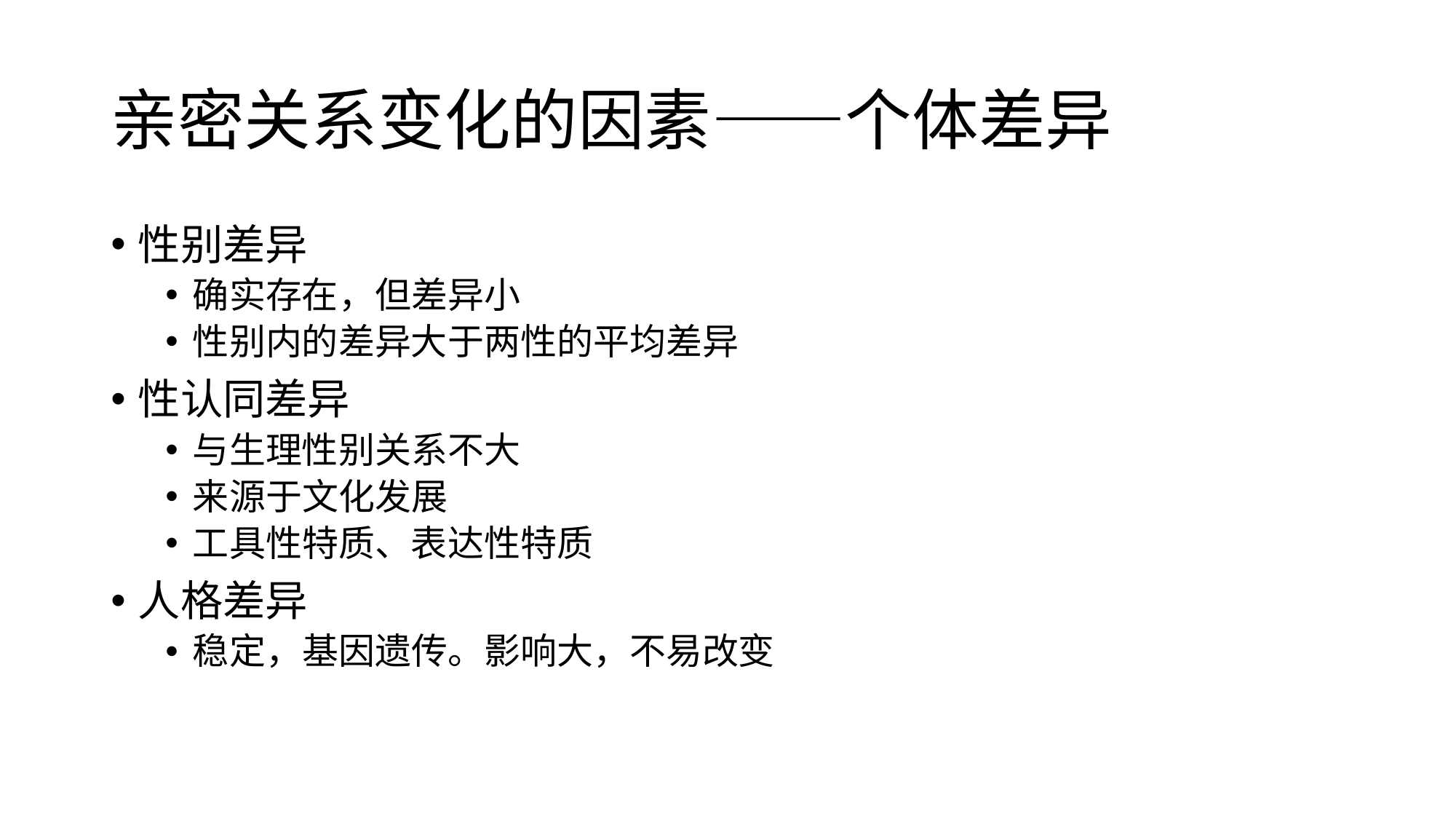

# 亲密关系变化的因素——个体差异
性别差异
确实存在，但差异小
性别内的差异大于两性的平均差异
性认同差异
与生理性别关系不大
来源于文化发展
工具性特质、表达性特质
人格差异
稳定，基因遗传。影响大，不易改变